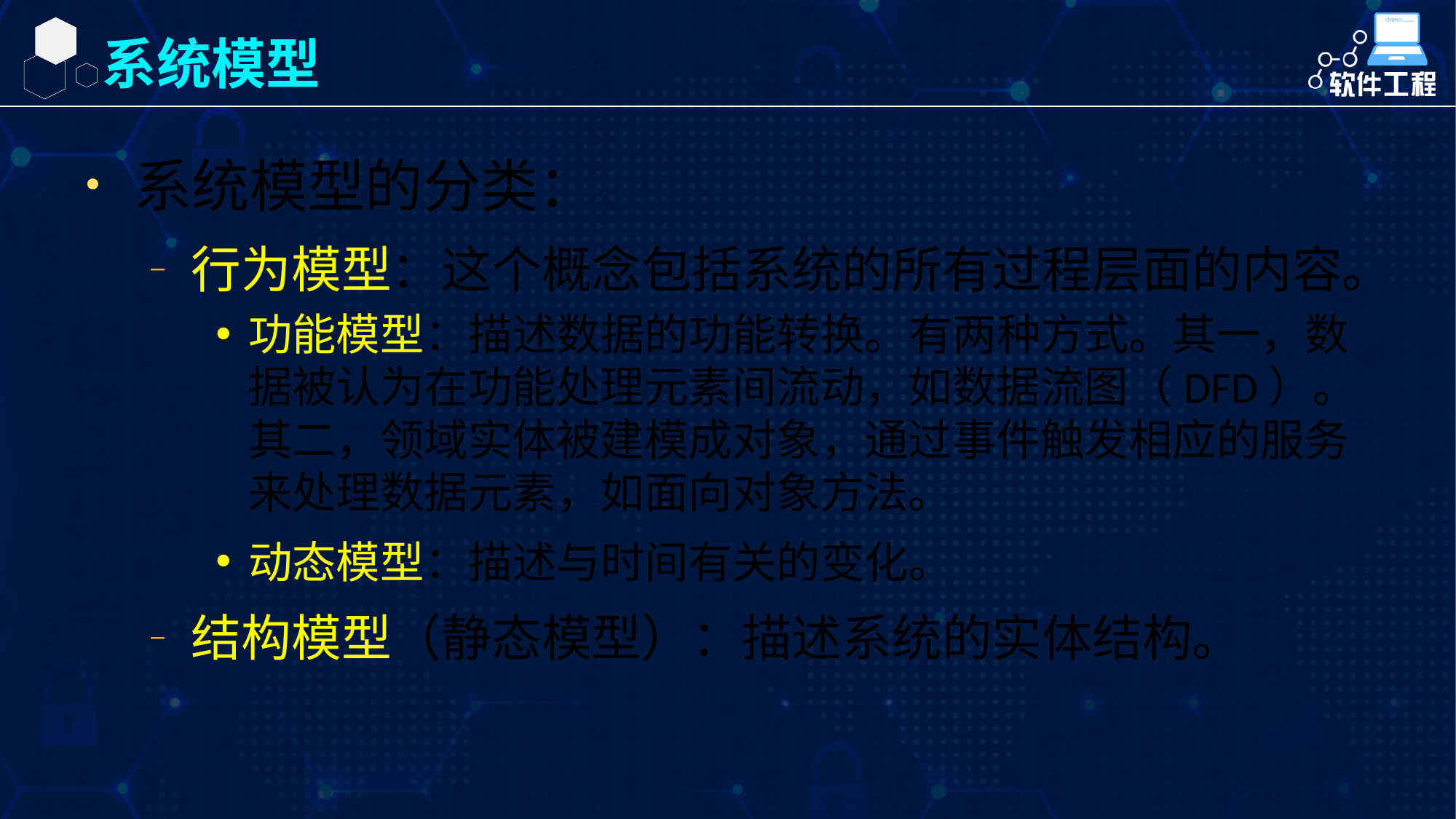

系统模型
系统模型的分类：
行为模型：这个概念包括系统的所有过程层面的内容。
功能模型：描述数据的功能转换。有两种方式。其一，数据被认为在功能处理元素间流动，如数据流图（DFD）。其二，领域实体被建模成对象，通过事件触发相应的服务来处理数据元素，如面向对象方法。
动态模型：描述与时间有关的变化。
结构模型（静态模型）：描述系统的实体结构。